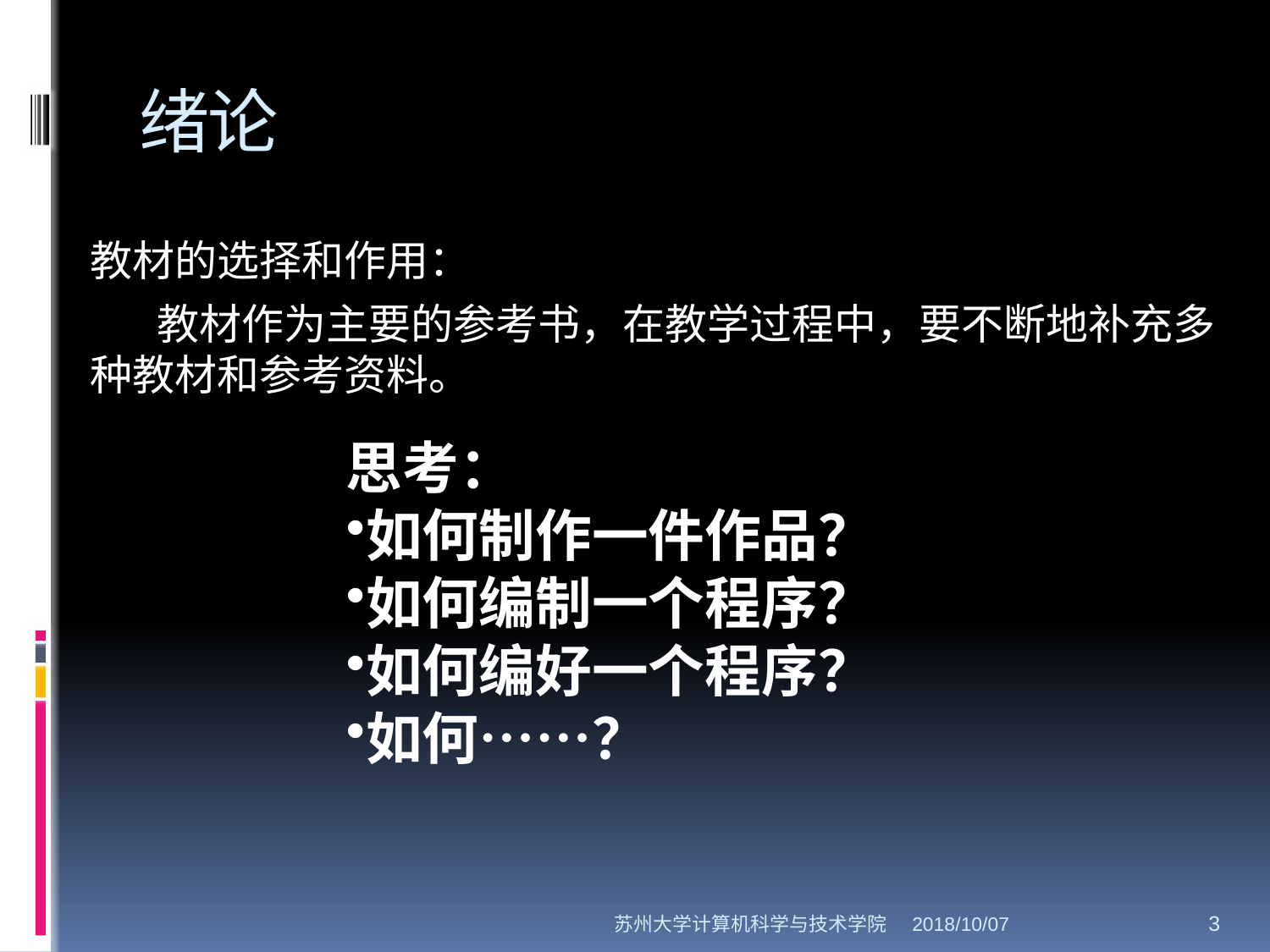

# 绪论
教材的选择和作用：
      教材作为主要的参考书，在教学过程中，要不断地补充多种教材和参考资料。

思考：
如何制作一件作品？
如何编制一个程序？
如何编好一个程序？
如何……？
苏州大学计算机科学与技术学院
2018/10/07
3